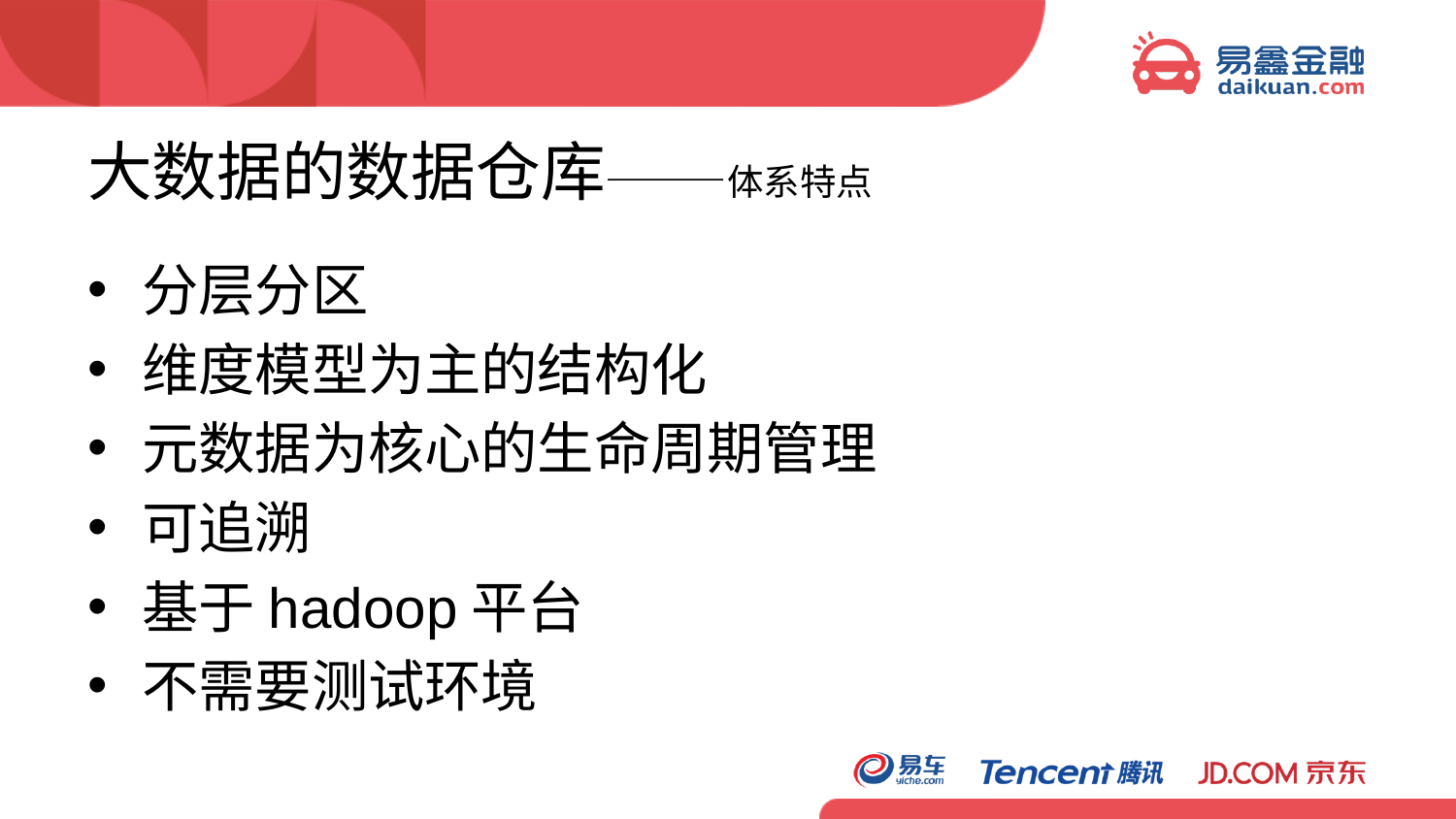

# 大数据的数据仓库———体系特点
分层分区
维度模型为主的结构化
元数据为核心的生命周期管理
可追溯
基于hadoop平台
不需要测试环境